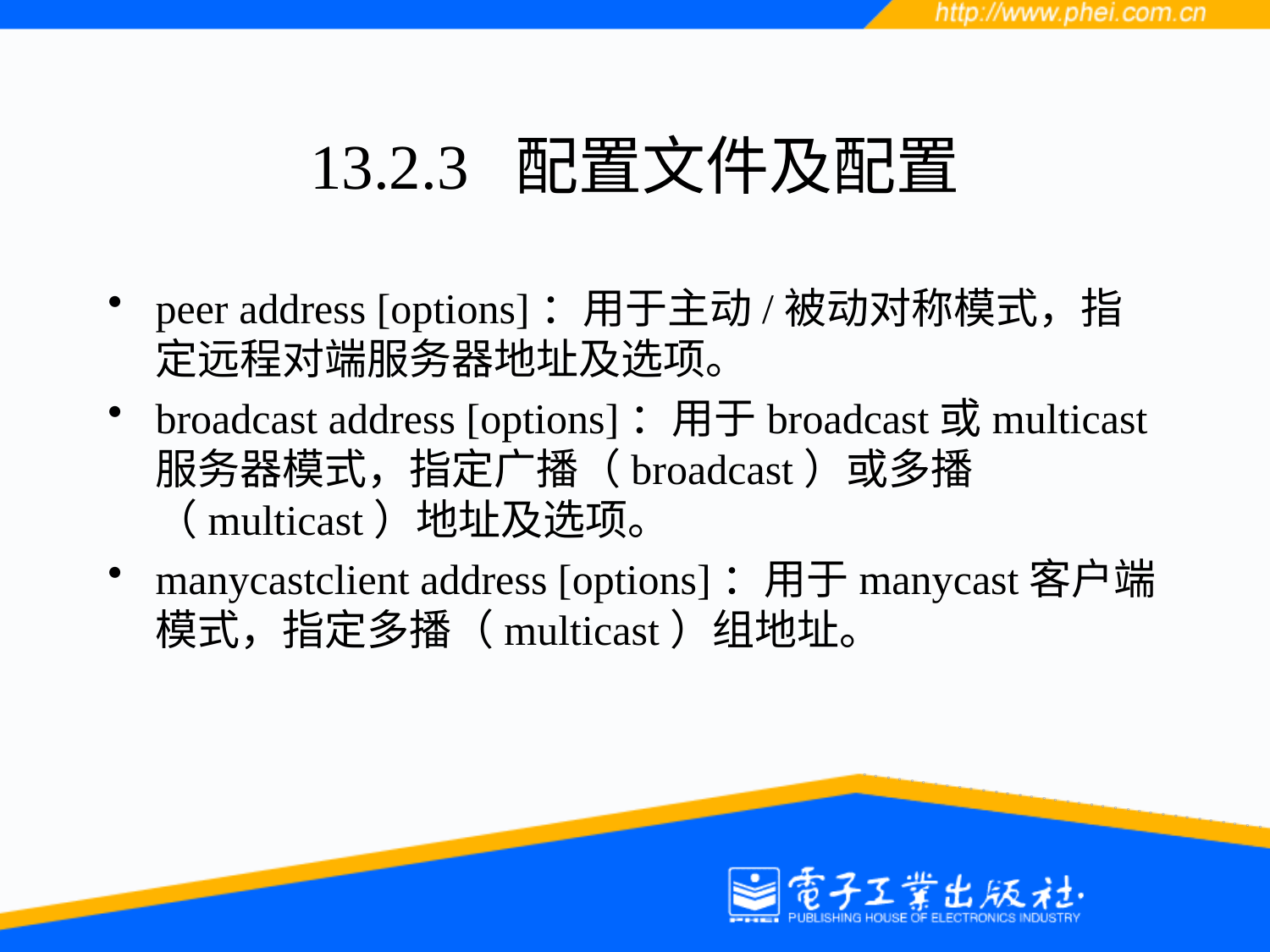

# 13.2.3  配置文件及配置
peer address [options]：用于主动/被动对称模式，指定远程对端服务器地址及选项。
broadcast address [options]：用于broadcast或multicast服务器模式，指定广播（broadcast）或多播（multicast）地址及选项。
manycastclient address [options]：用于manycast客户端模式，指定多播（multicast）组地址。